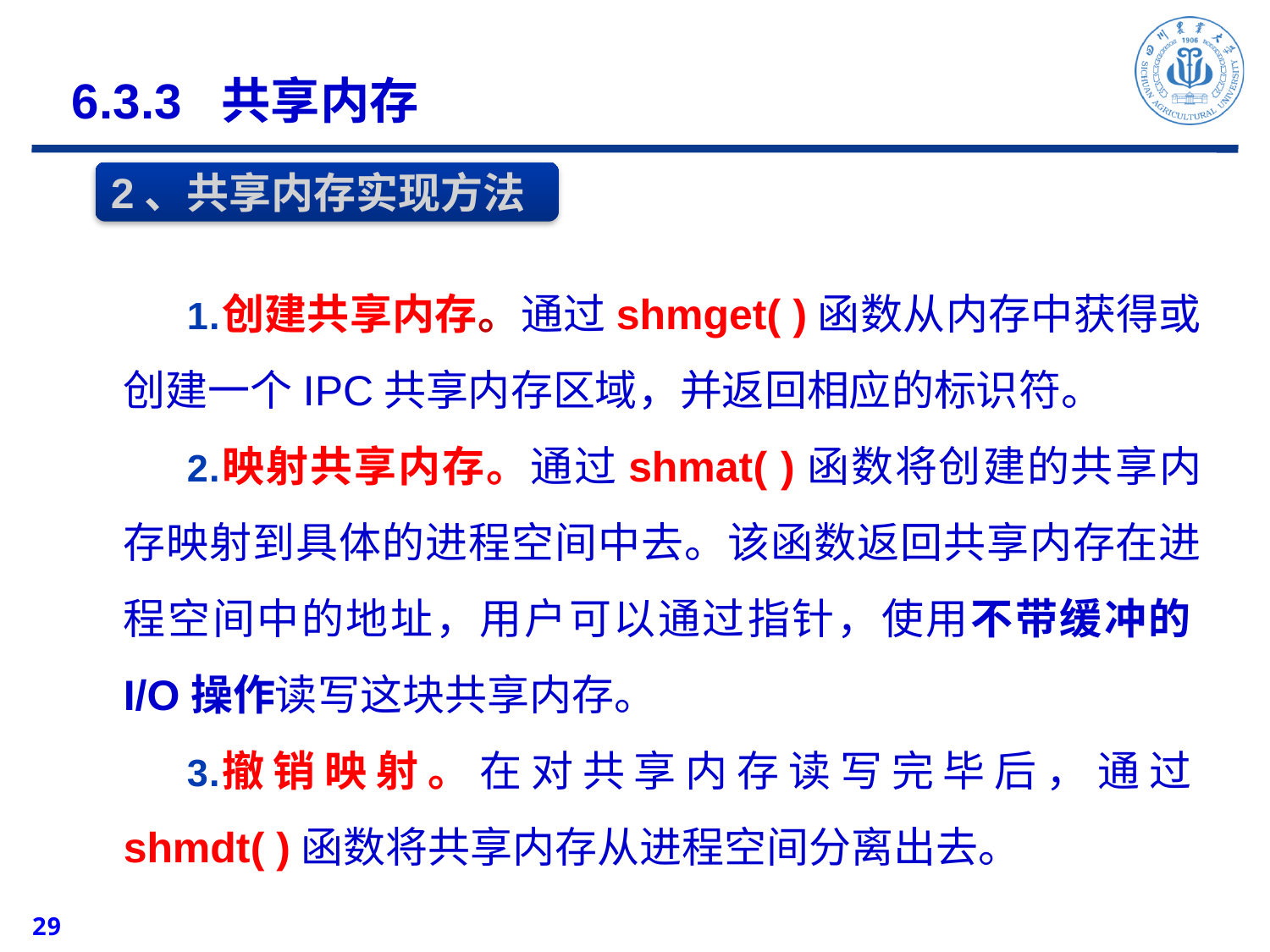

6.3.3  共享内存
2、共享内存实现方法
创建共享内存。通过shmget( )函数从内存中获得或创建一个IPC共享内存区域，并返回相应的标识符。
映射共享内存。通过shmat( )函数将创建的共享内存映射到具体的进程空间中去。该函数返回共享内存在进程空间中的地址，用户可以通过指针，使用不带缓冲的I/O操作读写这块共享内存。
撤销映射。在对共享内存读写完毕后，通过shmdt( )函数将共享内存从进程空间分离出去。